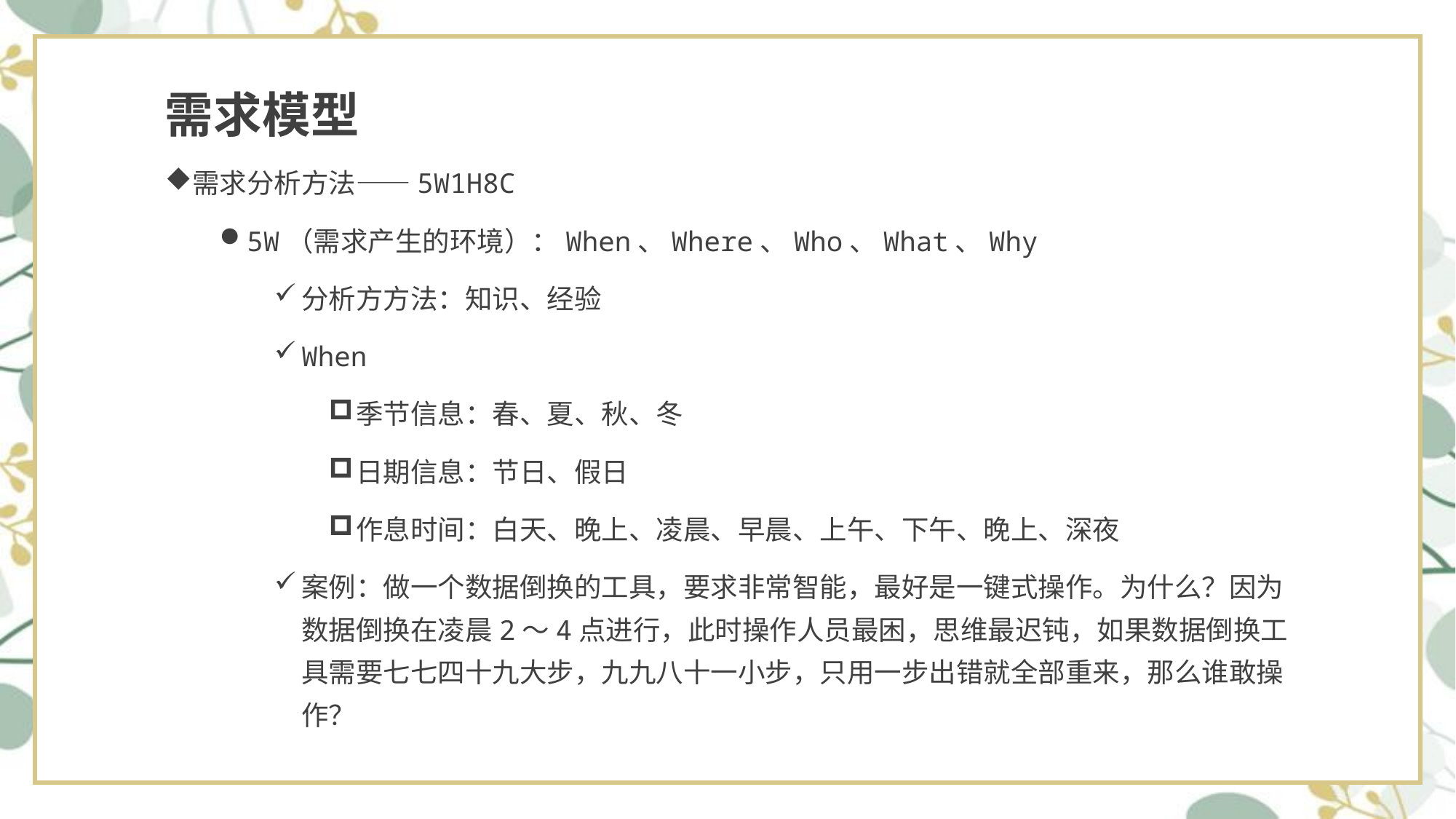

# 需求模型
需求分析方法——5W1H8C
5W（需求产生的环境）：When、Where、Who、What、Why
分析⽅方法：知识、经验
When
季节信息：春、夏、秋、冬
日期信息：节日、假日
作息时间：白天、晚上、凌晨、早晨、上午、下午、晚上、深夜
案例：做一个数据倒换的工具，要求非常智能，最好是一键式操作。为什么？因为数据倒换在凌晨2～4点进行，此时操作人员最困，思维最迟钝，如果数据倒换工具需要七七四十九大步，九九八十一小步，只用一步出错就全部重来，那么谁敢操作？